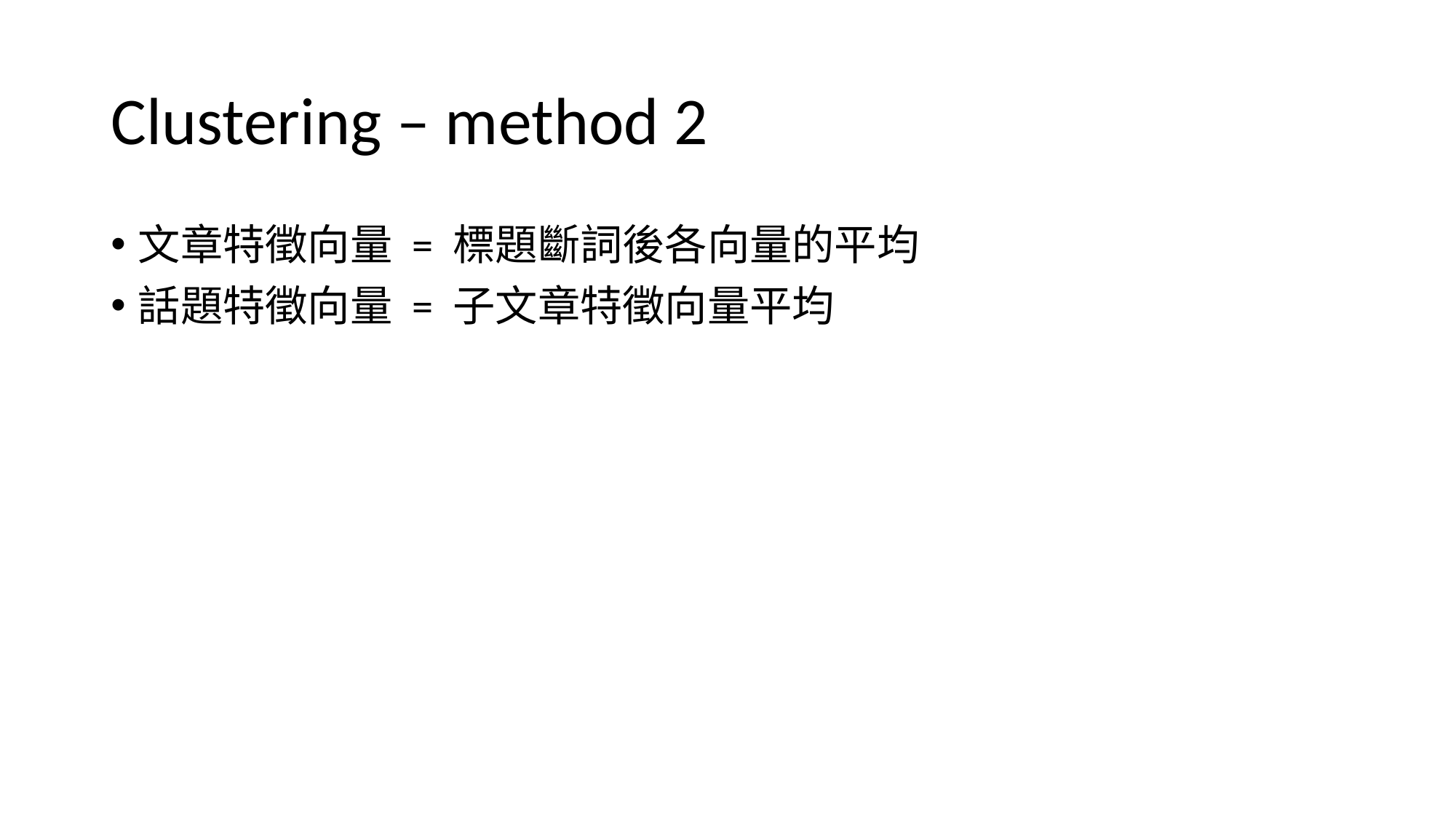

# Clustering – method 2
文章特徵向量 = 標題斷詞後各向量的平均
話題特徵向量 = 子文章特徵向量平均